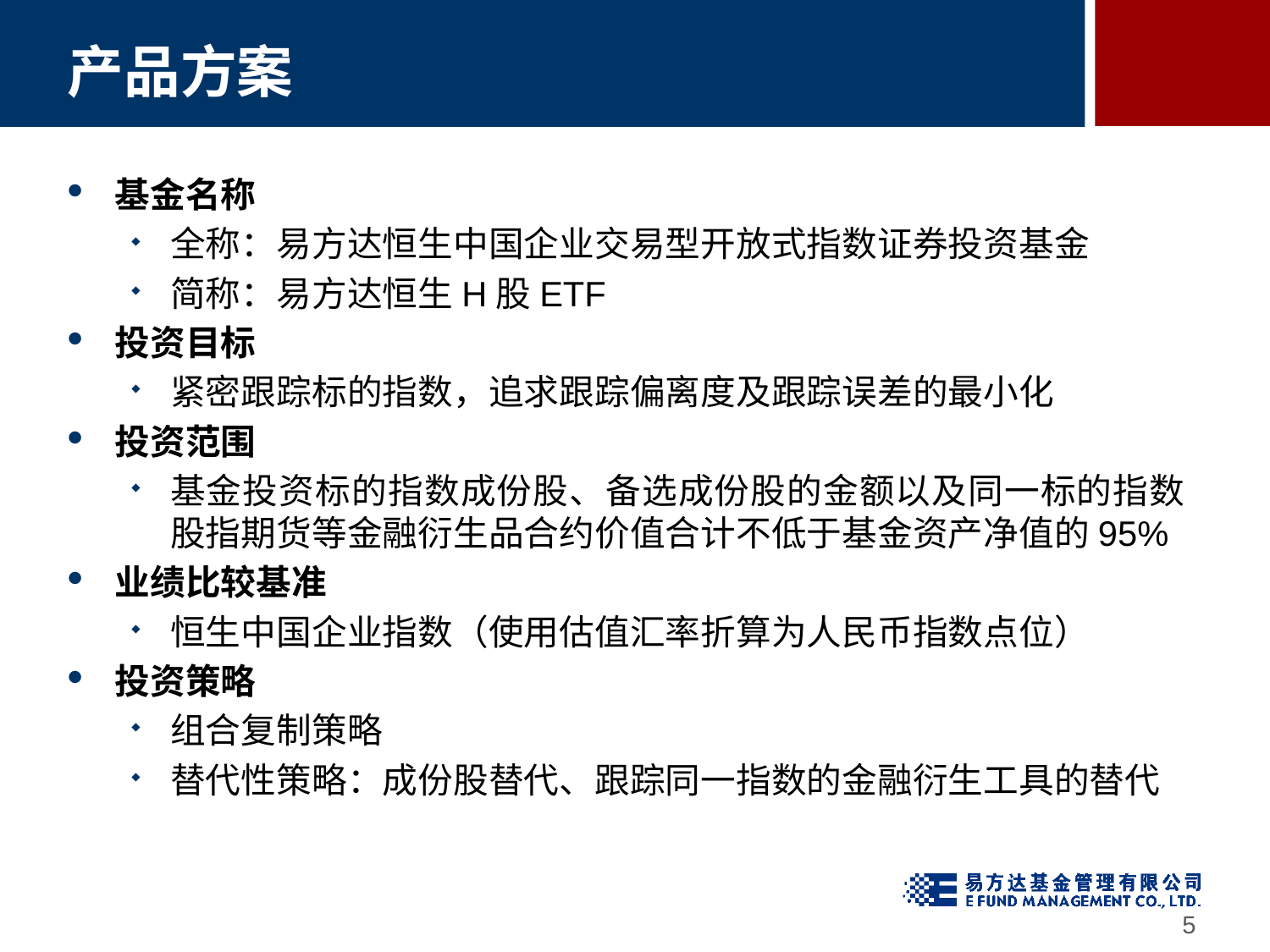

# 产品方案
基金名称
全称：易方达恒生中国企业交易型开放式指数证券投资基金
简称：易方达恒生H股ETF
投资目标
紧密跟踪标的指数，追求跟踪偏离度及跟踪误差的最小化
投资范围
基金投资标的指数成份股、备选成份股的金额以及同一标的指数股指期货等金融衍生品合约价值合计不低于基金资产净值的95%
业绩比较基准
恒生中国企业指数（使用估值汇率折算为人民币指数点位）
投资策略
组合复制策略
替代性策略：成份股替代、跟踪同一指数的金融衍生工具的替代